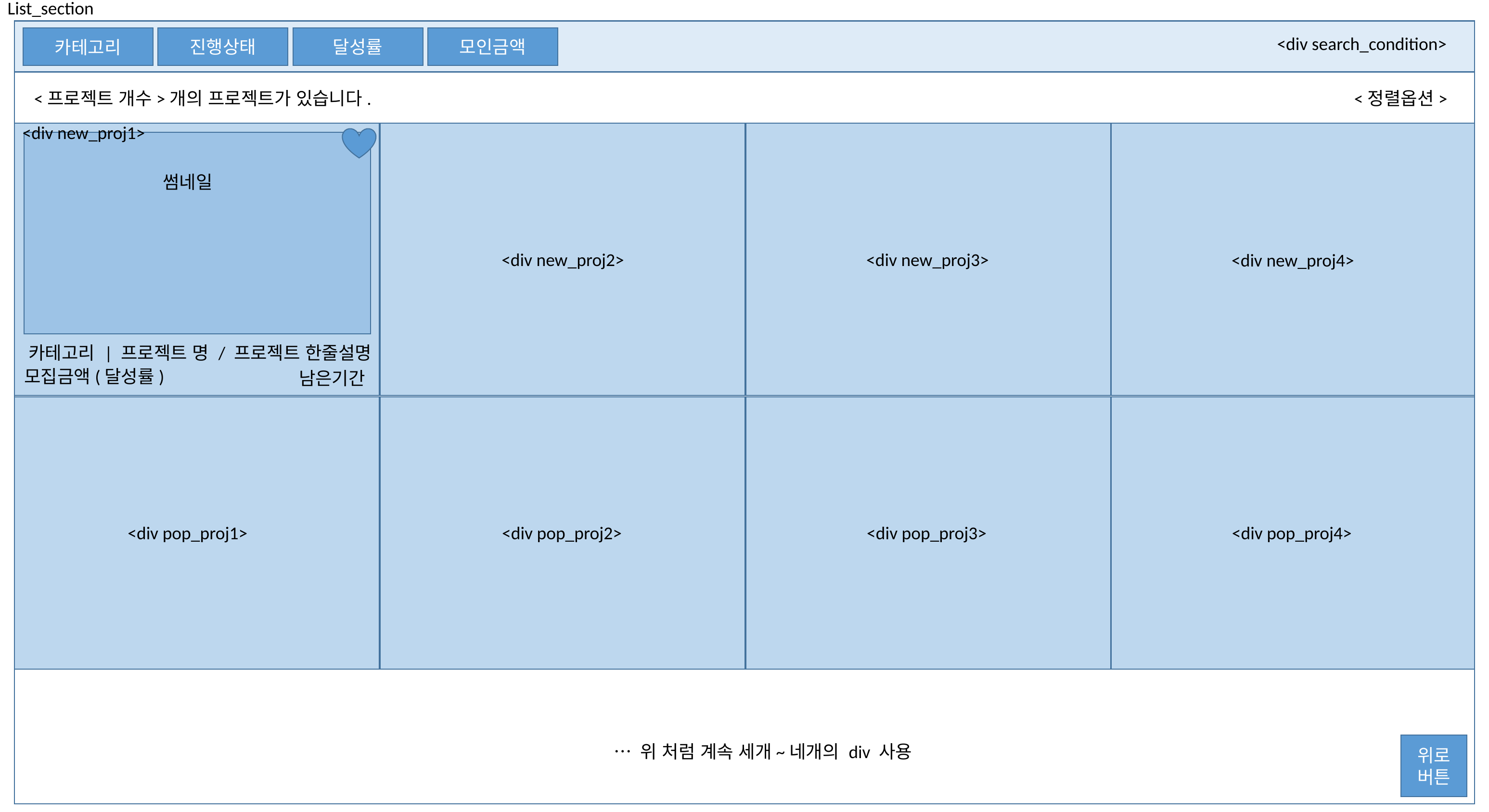

List_section

달성률
모인금액
진행상태
카테고리
<div search_condition>
<프로젝트 개수>개의 프로젝트가 있습니다.
<정렬옵션>
<div new_proj1>

썸네일
<div new_proj2>
<div new_proj3>
<div new_proj4>
카테고리 | 프로젝트 명 / 프로젝트 한줄설명
모집금액(달성률)
남은기간

<div pop_proj1>
<div pop_proj2>
<div pop_proj3>
<div pop_proj4>
위로 버튼
… 위 처럼 계속 세개~네개의 div 사용